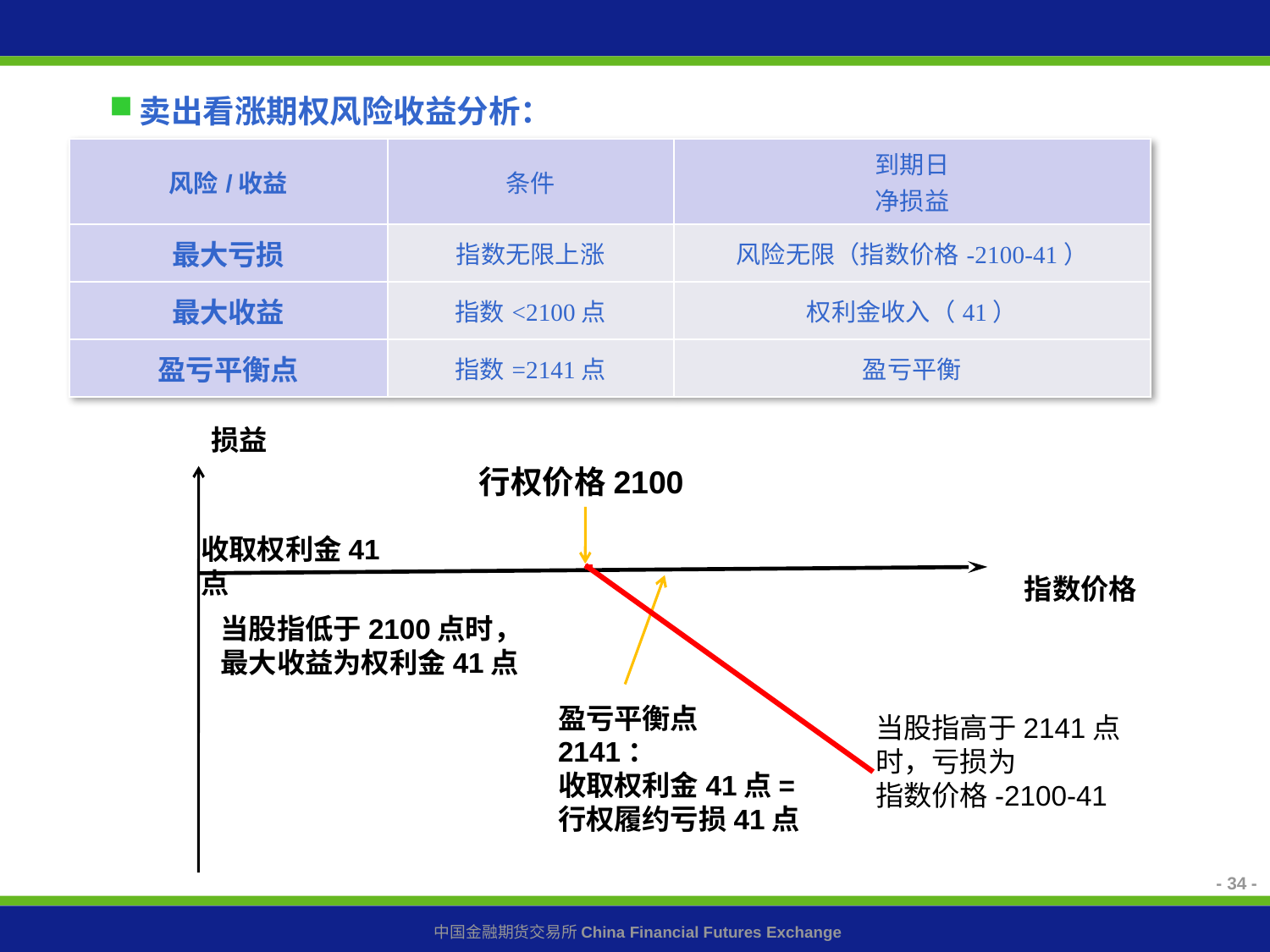

卖出看涨期权风险收益分析：
| 风险/收益 | 条件 | 到期日 净损益 |
| --- | --- | --- |
| 最大亏损 | 指数无限上涨 | 风险无限（指数价格-2100-41） |
| 最大收益 | 指数<2100点 | 权利金收入（41） |
| 盈亏平衡点 | 指数=2141点 | 盈亏平衡 |
损益
行权价格2100
收取权利金41点
指数价格

当股指低于2100点时，最大收益为权利金41点
盈亏平衡点2141：
收取权利金41点=行权履约亏损41点
当股指高于2141点时，亏损为
指数价格-2100-41
- 34 -